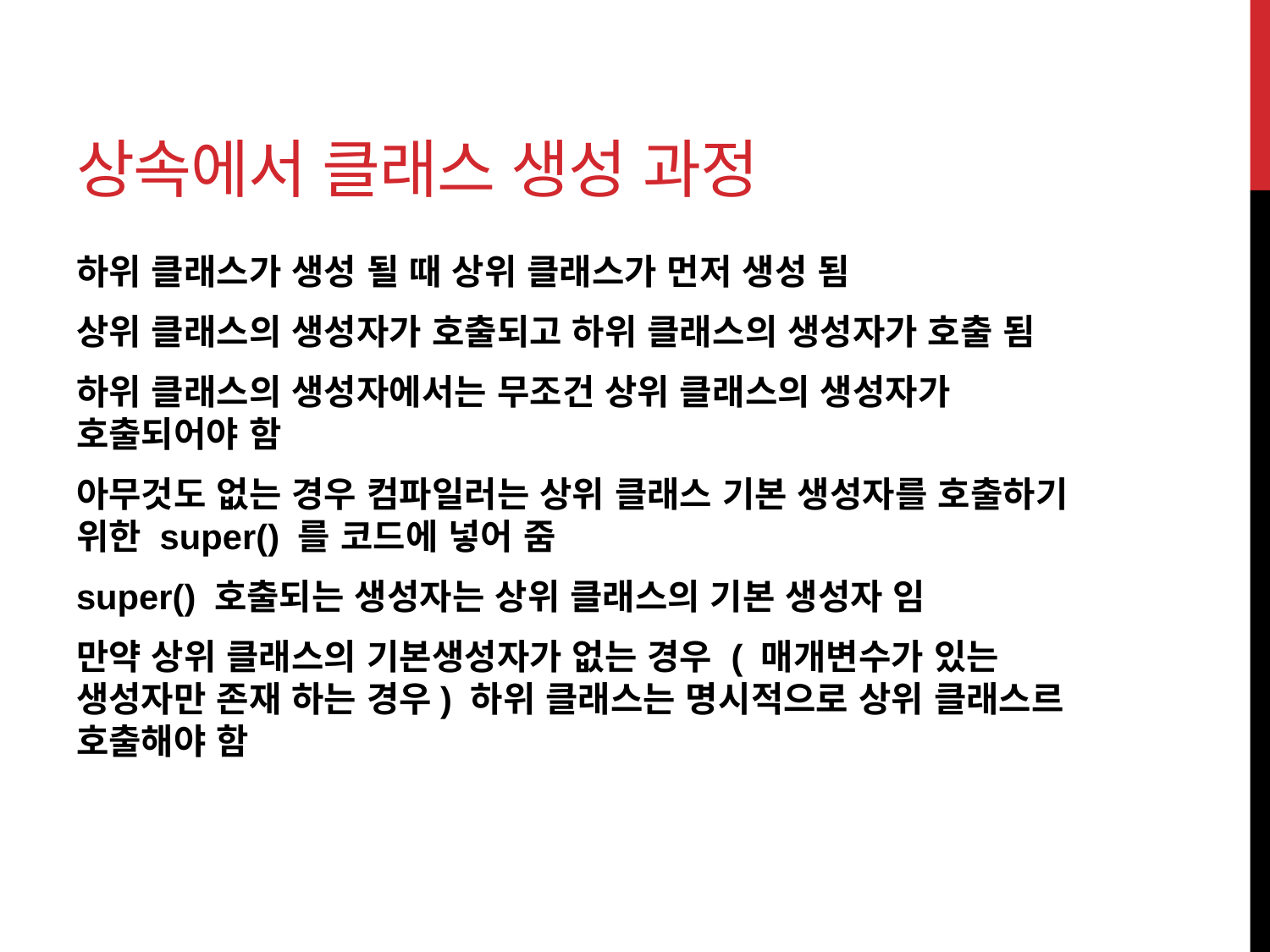

# 상속에서 클래스 생성 과정
하위 클래스가 생성 될 때 상위 클래스가 먼저 생성 됨
상위 클래스의 생성자가 호출되고 하위 클래스의 생성자가 호출 됨
하위 클래스의 생성자에서는 무조건 상위 클래스의 생성자가 호출되어야 함
아무것도 없는 경우 컴파일러는 상위 클래스 기본 생성자를 호출하기 위한 super() 를 코드에 넣어 줌
super() 호출되는 생성자는 상위 클래스의 기본 생성자 임
만약 상위 클래스의 기본생성자가 없는 경우 ( 매개변수가 있는 생성자만 존재 하는 경우) 하위 클래스는 명시적으로 상위 클래스르 호출해야 함